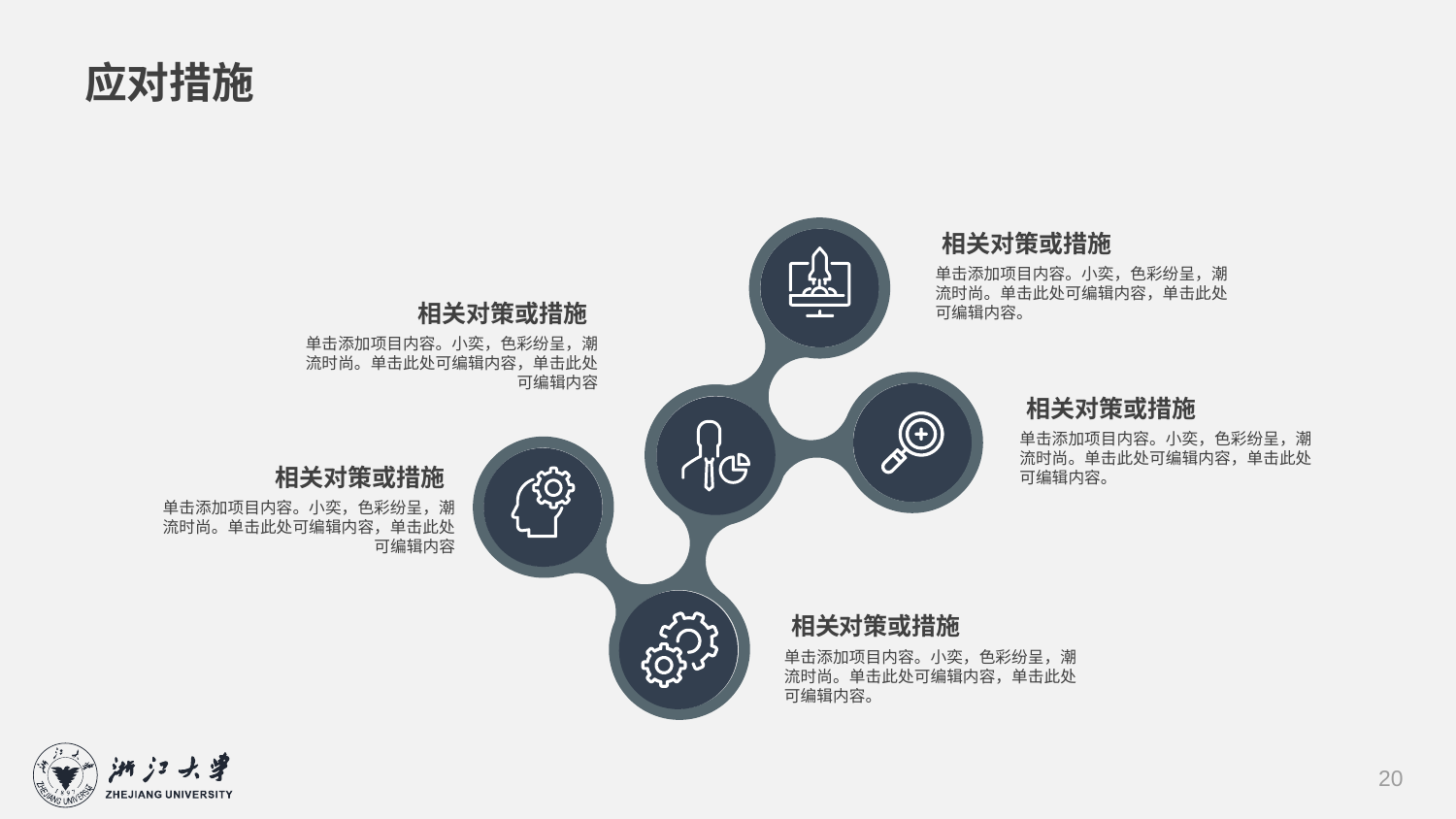

应对措施

相关对策或措施

单击添加项目内容。小奕，色彩纷呈，潮流时尚。单击此处可编辑内容，单击此处可编辑内容。
相关对策或措施
单击添加项目内容。小奕，色彩纷呈，潮流时尚。单击此处可编辑内容，单击此处可编辑内容

相关对策或措施

单击添加项目内容。小奕，色彩纷呈，潮流时尚。单击此处可编辑内容，单击此处可编辑内容。

相关对策或措施

单击添加项目内容。小奕，色彩纷呈，潮流时尚。单击此处可编辑内容，单击此处可编辑内容

相关对策或措施

单击添加项目内容。小奕，色彩纷呈，潮流时尚。单击此处可编辑内容，单击此处可编辑内容。
20